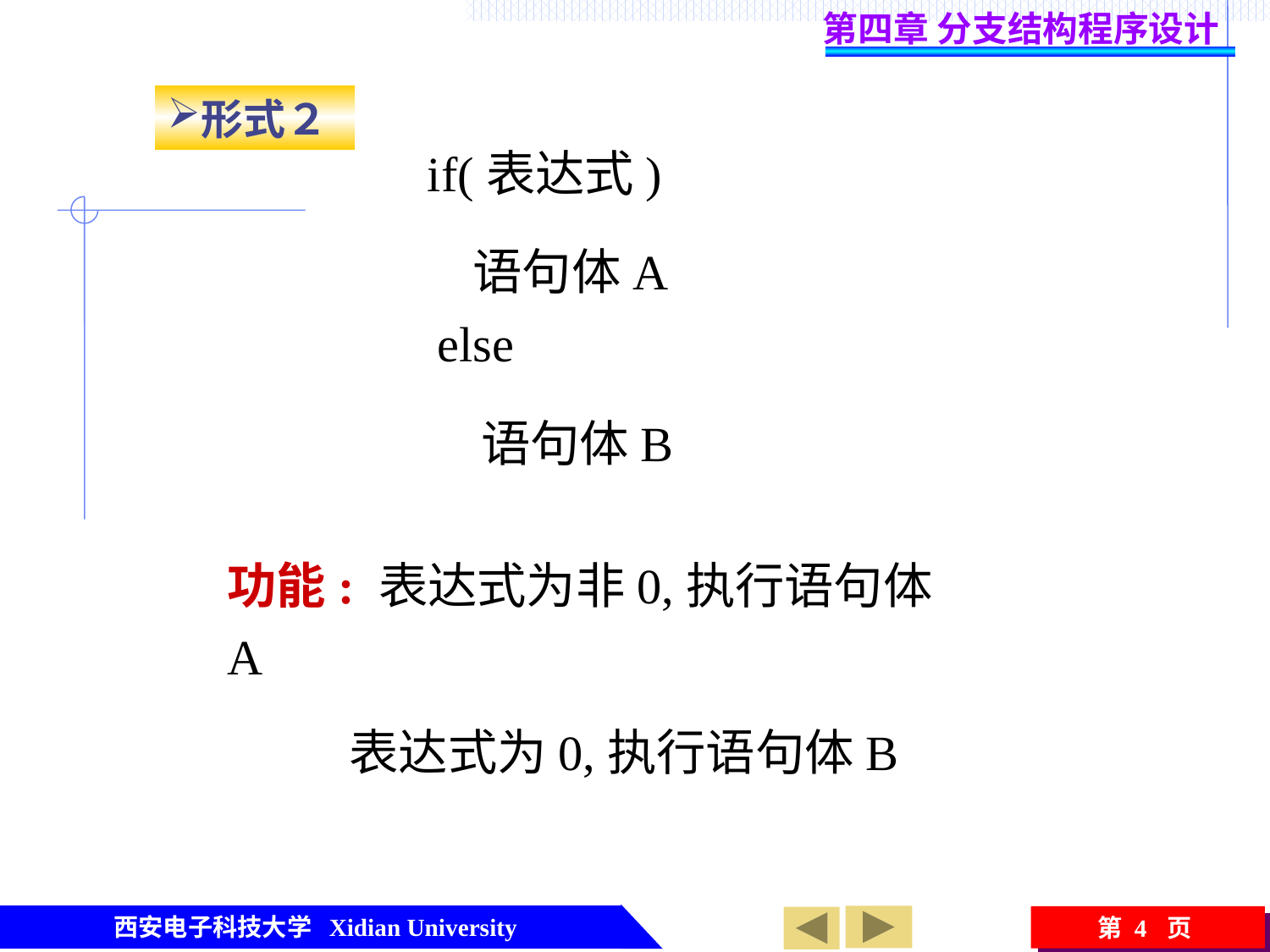

第四章 分支结构程序设计

形式２
if(表达式)
语句体A
else
语句体B
功能: 表达式为非0,执行语句体A
          表达式为0,执行语句体B